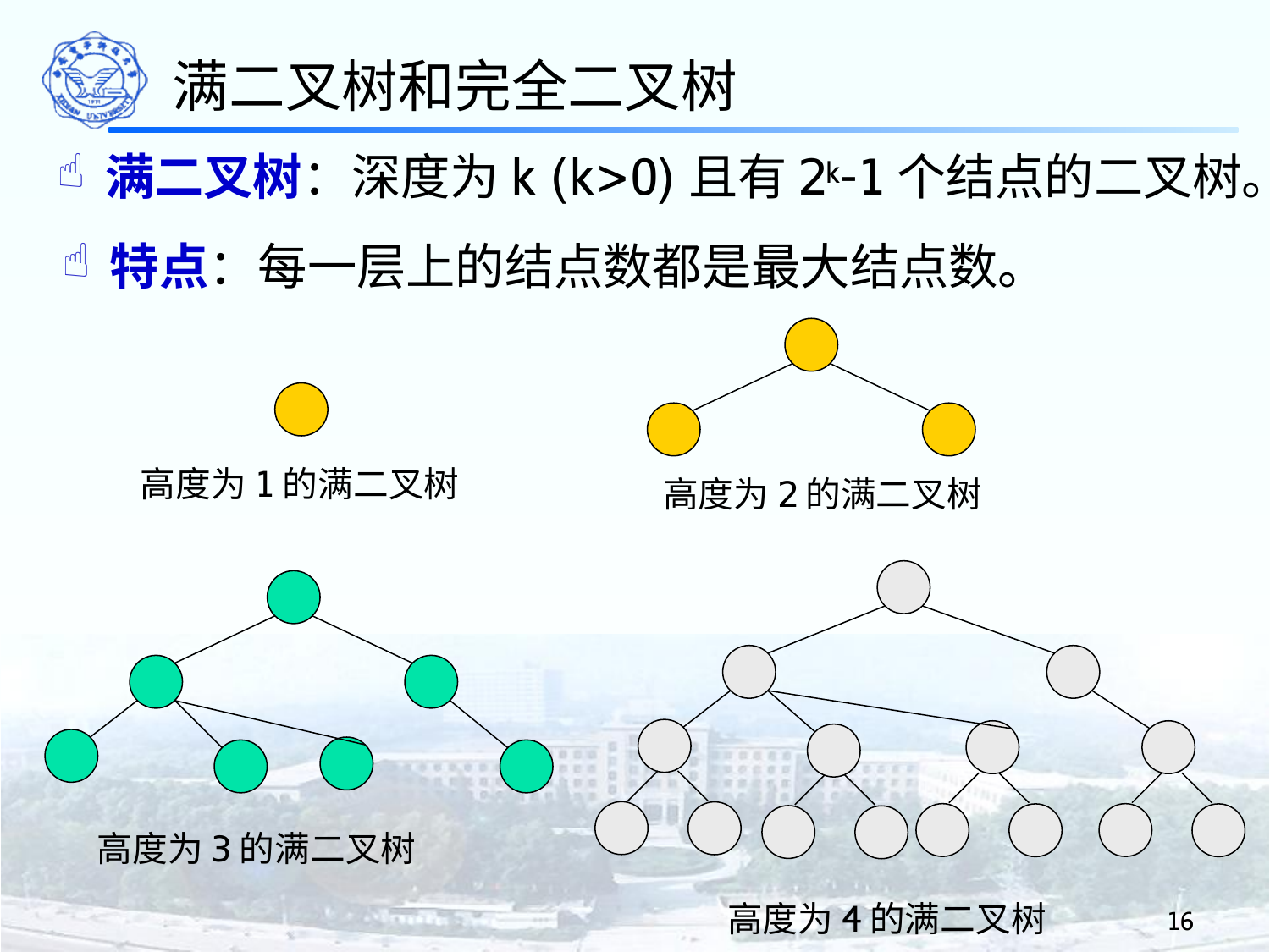

满二叉树和完全二叉树
满二叉树：深度为k (k>0)且有2k-1个结点的二叉树。
特点：每一层上的结点数都是最大结点数。

高度为1的满二叉树
高度为2的满二叉树

高度为3的满二叉树
16
高度为4的满二叉树